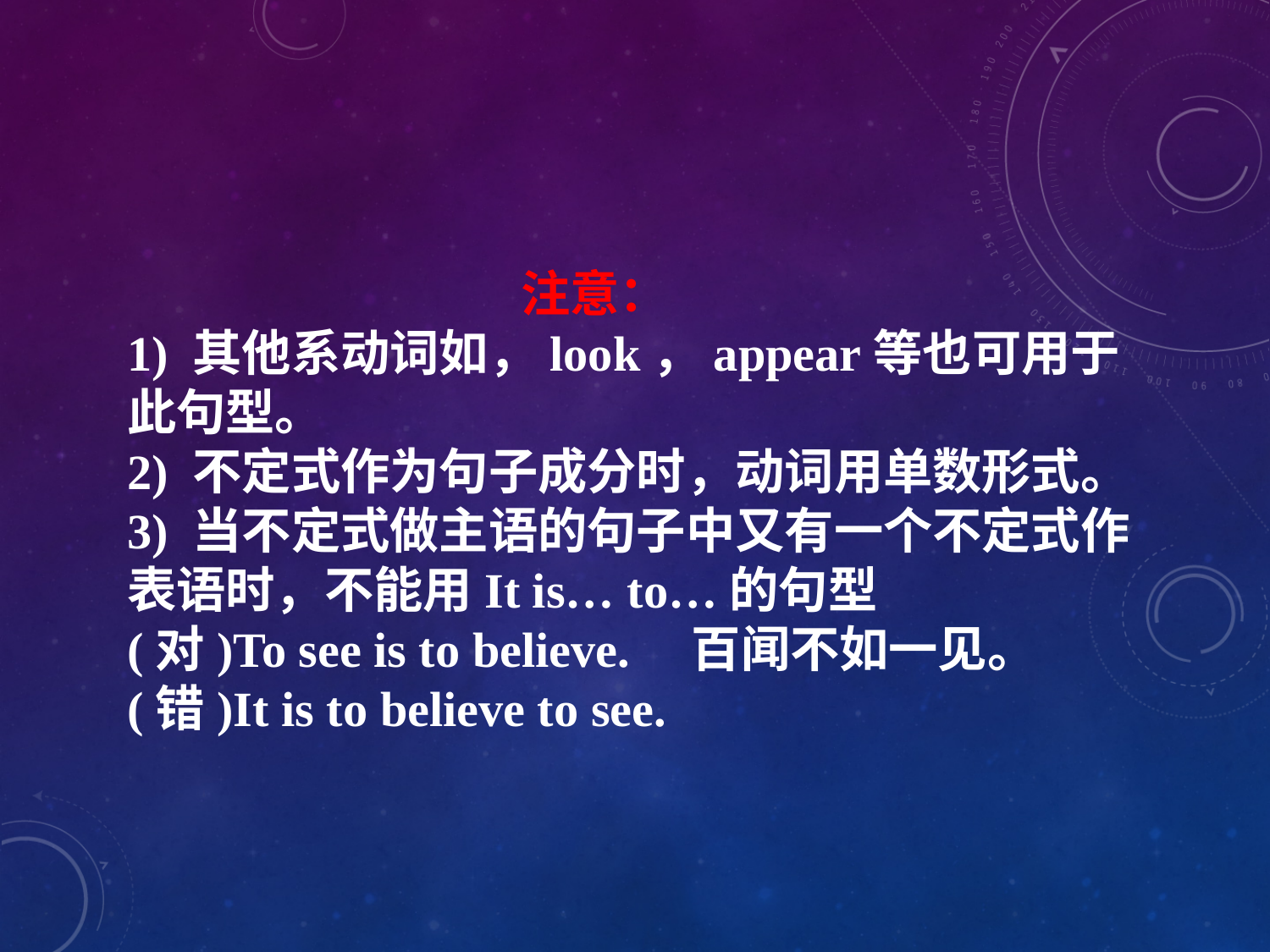

注意：
1) 其他系动词如，look，appear等也可用于此句型。
2) 不定式作为句子成分时，动词用单数形式。
3) 当不定式做主语的句子中又有一个不定式作表语时，不能用It is… to…的句型
(对)To see is to believe.　百闻不如一见。
(错)It is to believe to see.